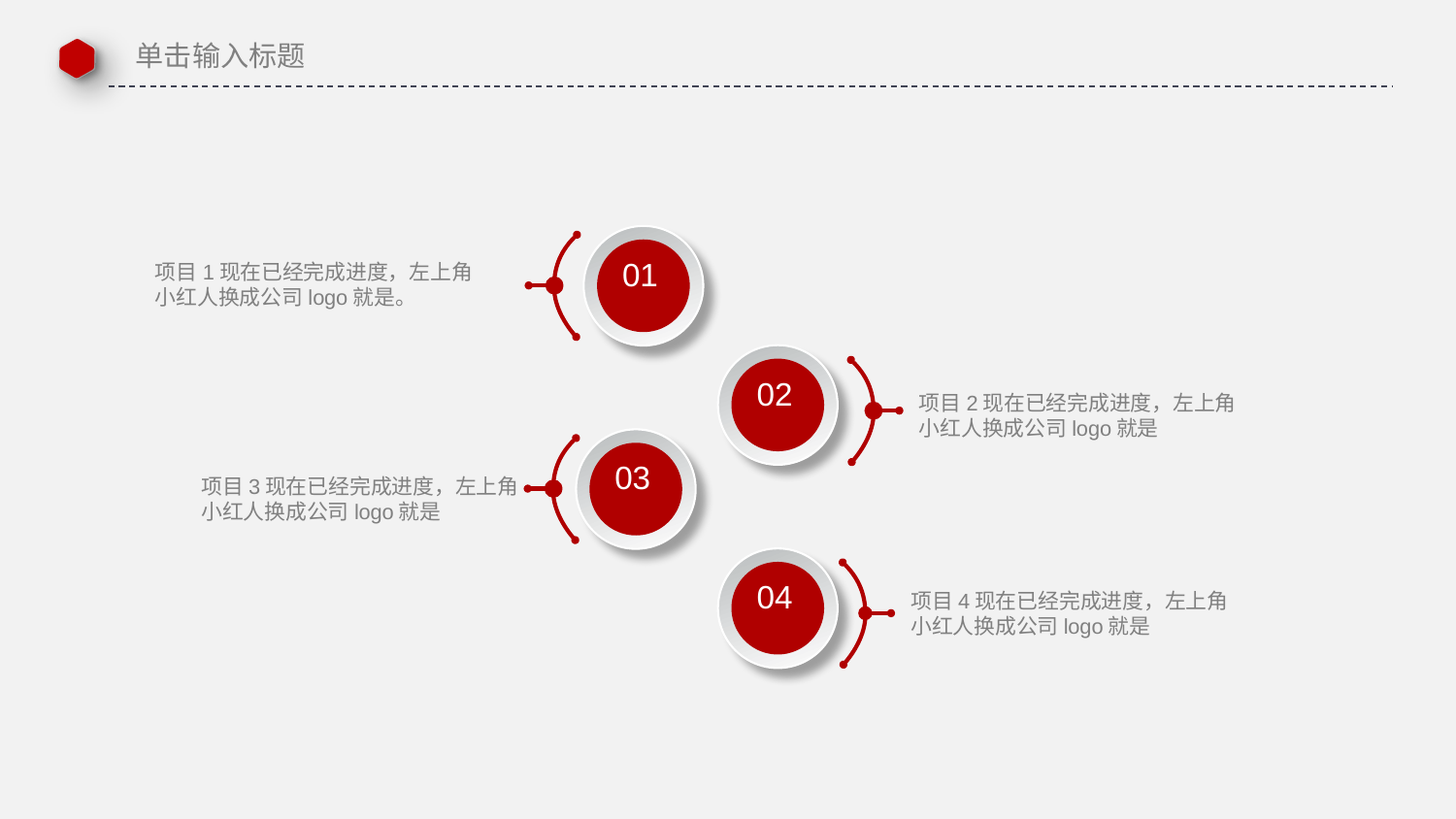

01

项目1现在已经完成进度，左上角
小红人换成公司logo就是。

02

项目2现在已经完成进度，左上角
小红人换成公司logo就是

03

项目3现在已经完成进度，左上角
小红人换成公司logo就是

04

项目4现在已经完成进度，左上角
小红人换成公司logo就是